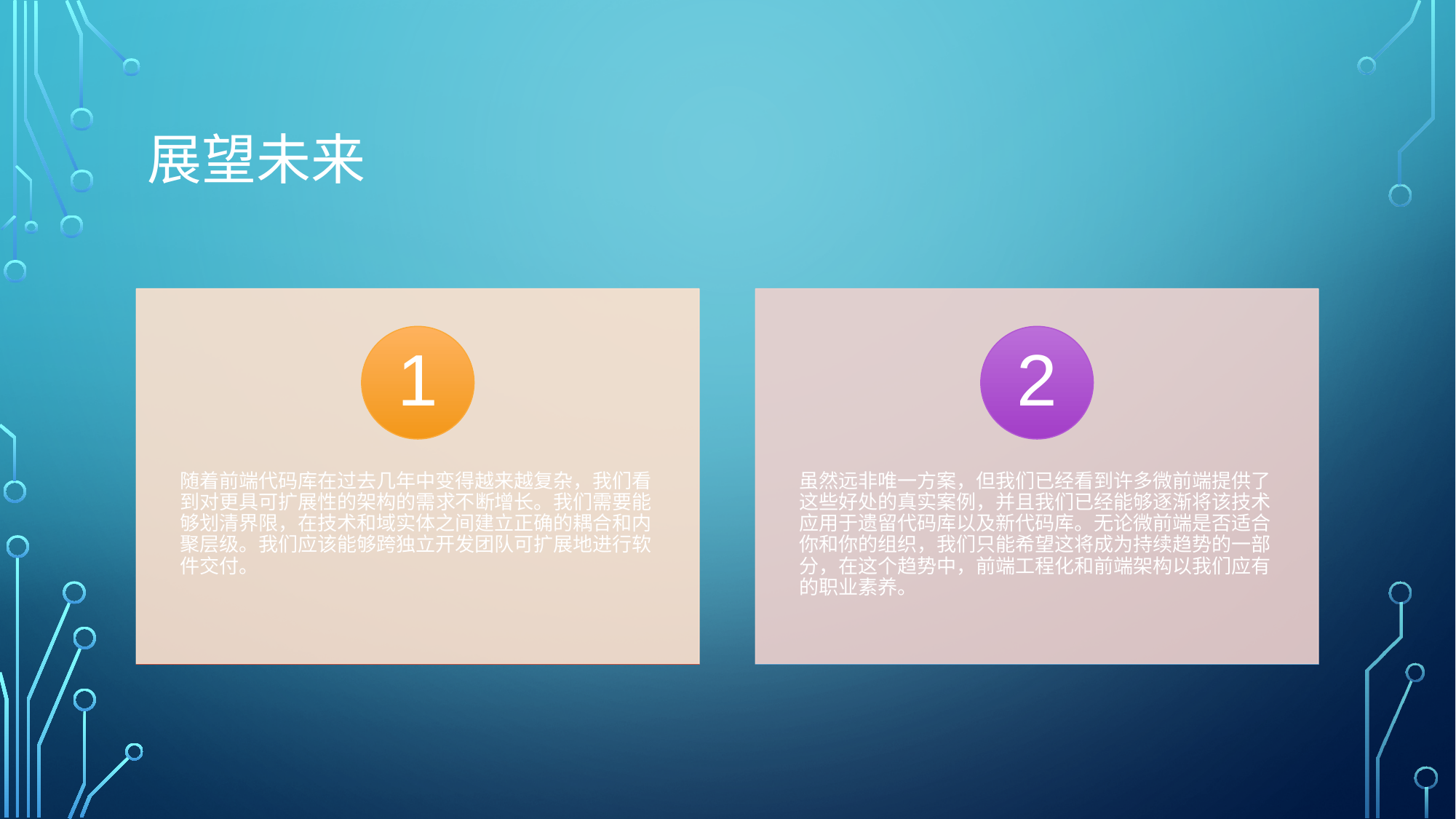

# 展望未来
随着前端代码库在过去几年中变得越来越复杂，我们看到对更具可扩展性的架构的需求不断增长。我们需要能够划清界限，在技术和域实体之间建立正确的耦合和内聚层级。我们应该能够跨独立开发团队可扩展地进行软件交付。
1
虽然远非唯一方案，但我们已经看到许多微前端提供了这些好处的真实案例，并且我们已经能够逐渐将该技术应用于遗留代码库以及新代码库。无论微前端是否适合你和你的组织，我们只能希望这将成为持续趋势的一部分，在这个趋势中，前端工程化和前端架构以我们应有的职业素养。
2